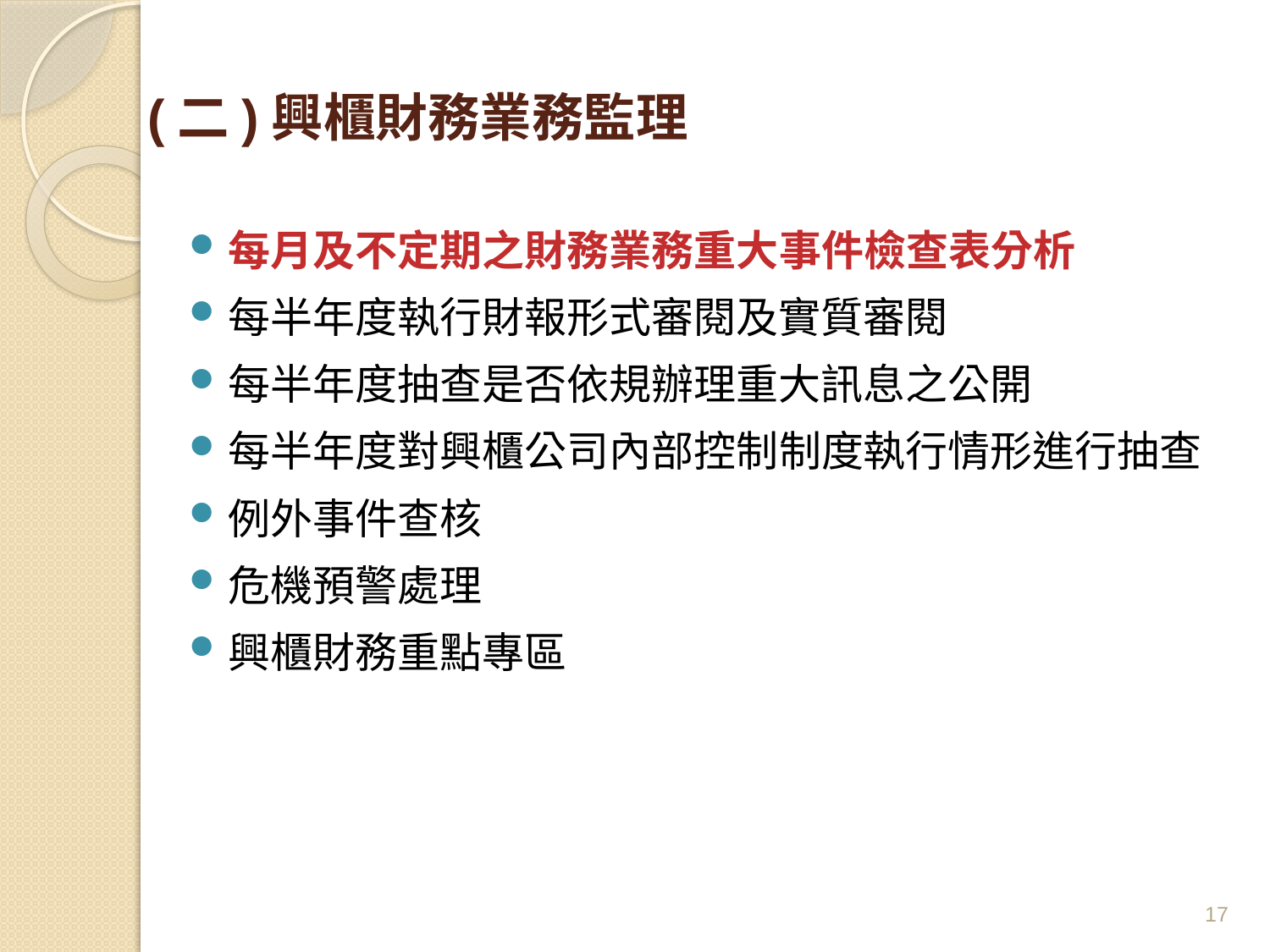

# (二)興櫃財務業務監理
每月及不定期之財務業務重大事件檢查表分析
每半年度執行財報形式審閱及實質審閱
每半年度抽查是否依規辦理重大訊息之公開
每半年度對興櫃公司內部控制制度執行情形進行抽查
例外事件查核
危機預警處理
興櫃財務重點專區
17